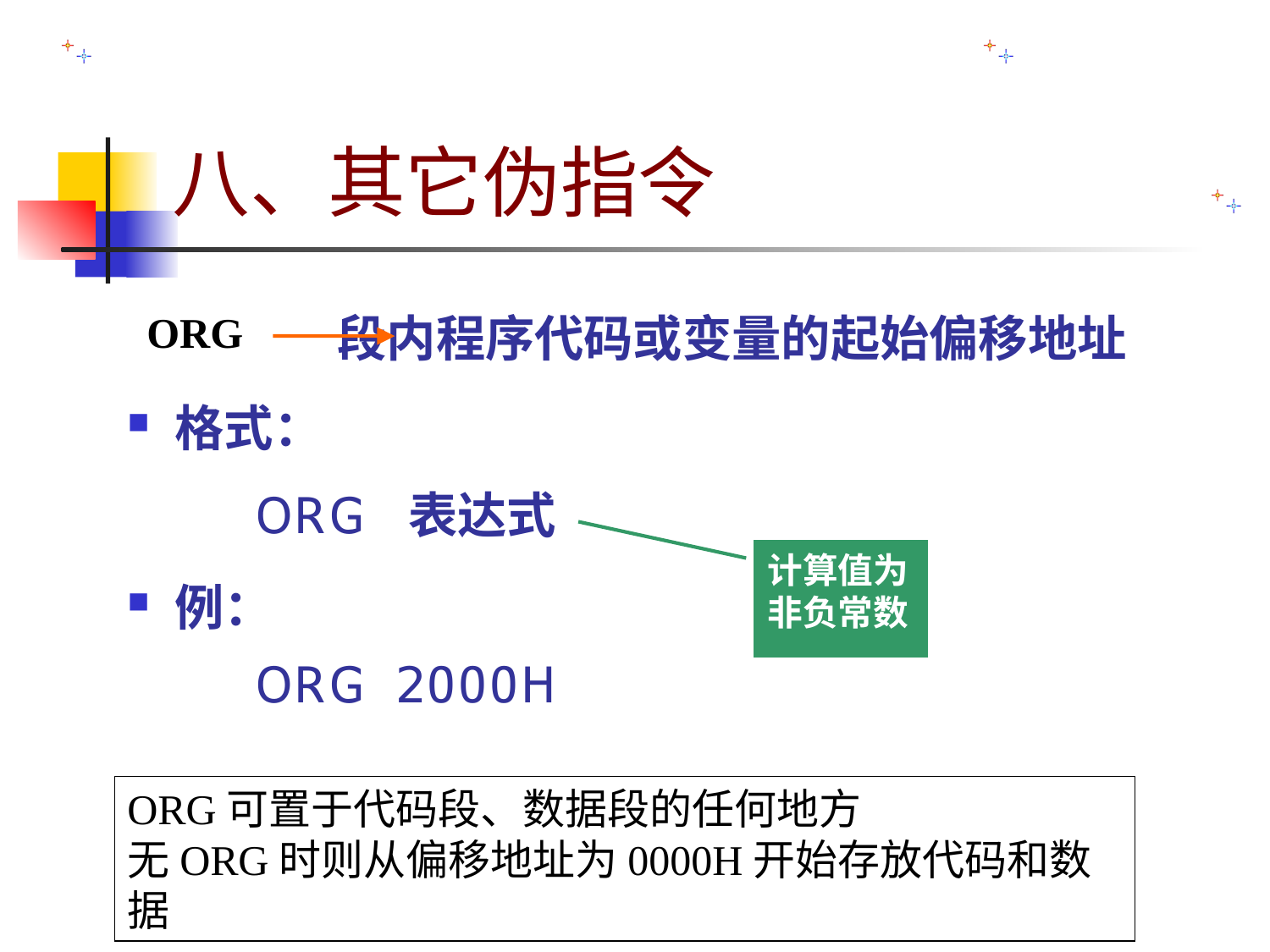

# 八、其它伪指令
                  段内程序代码或变量的起始偏移地址
格式：
         ORG  表达式
例：
         ORG  2000H
ORG

计算值为非负常数
ORG可置于代码段、数据段的任何地方
无ORG时则从偏移地址为0000H开始存放代码和数据